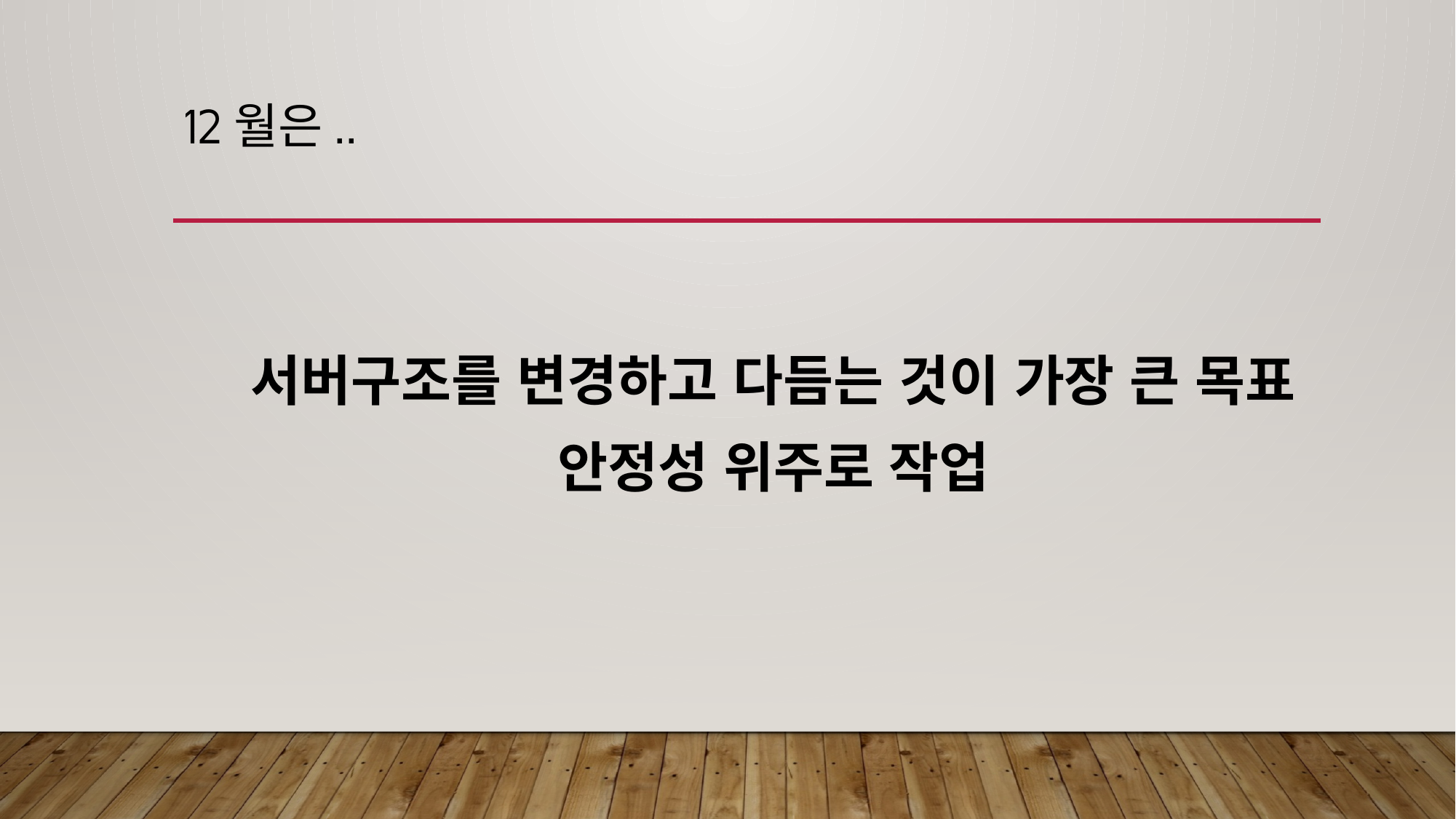

# 12월은..

서버구조를 변경하고 다듬는 것이 가장 큰 목표
안정성 위주로 작업